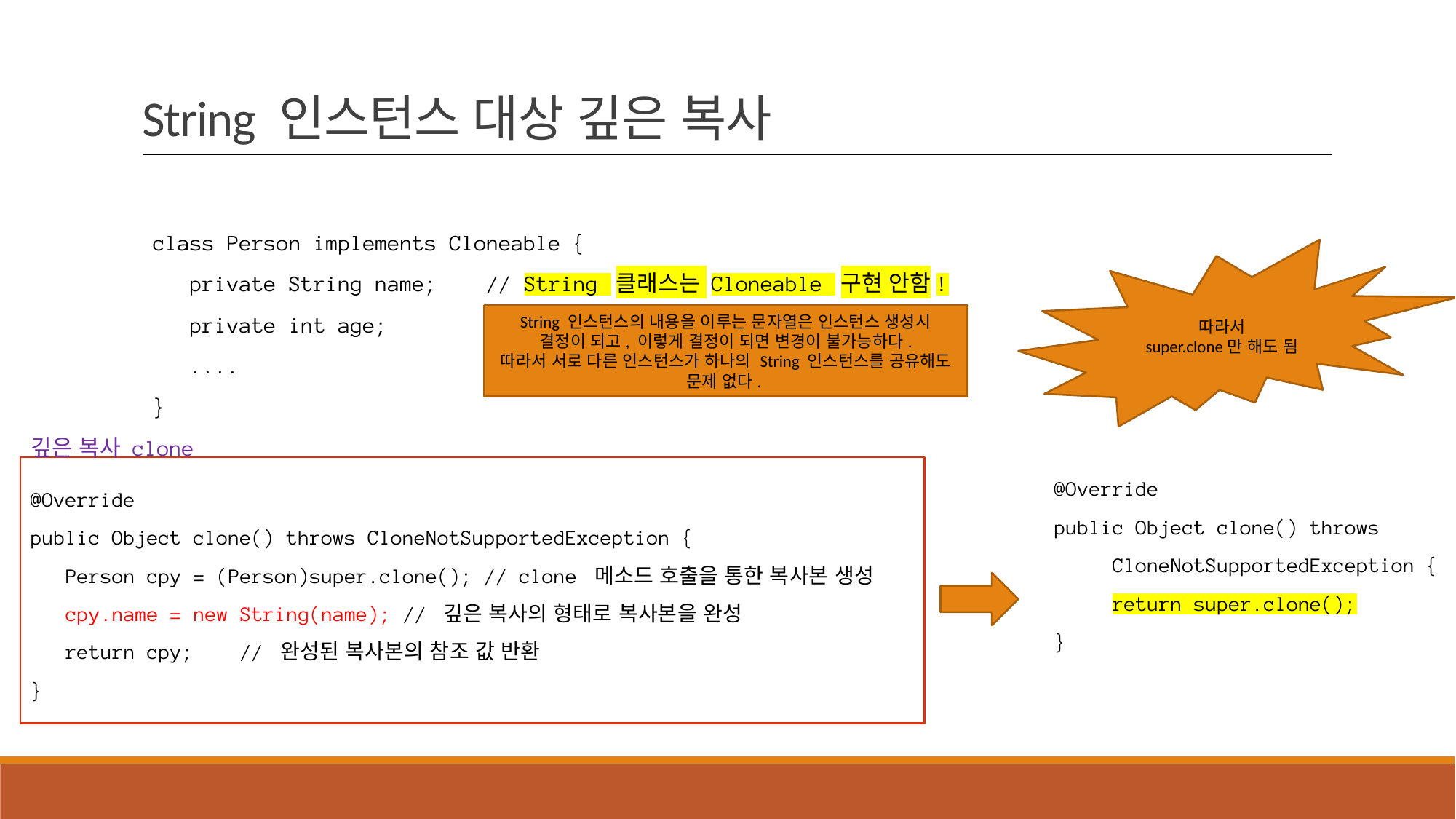

String 인스턴스 대상 깊은 복사
class Person implements Cloneable {
   private String name;    // String 클래스는 Cloneable 구현 안함!
   private int age;
   ....
}
따라서
super.clone만 해도 됨
String 인스턴스의 내용을 이루는 문자열은 인스턴스 생성시
결정이 되고, 이렇게 결정이 되면 변경이 불가능하다.
따라서 서로 다른 인스턴스가 하나의 String 인스턴스를 공유해도 문제 없다.
깊은 복사 clone
@Override
public Object clone() throws
     CloneNotSupportedException {
     return super.clone();
}

@Override
public Object clone() throws CloneNotSupportedException {
   Person cpy = (Person)super.clone(); // clone 메소드 호출을 통한 복사본 생성
   cpy.name = new String(name); // 깊은 복사의 형태로 복사본을 완성
   return cpy;    // 완성된 복사본의 참조 값 반환
}